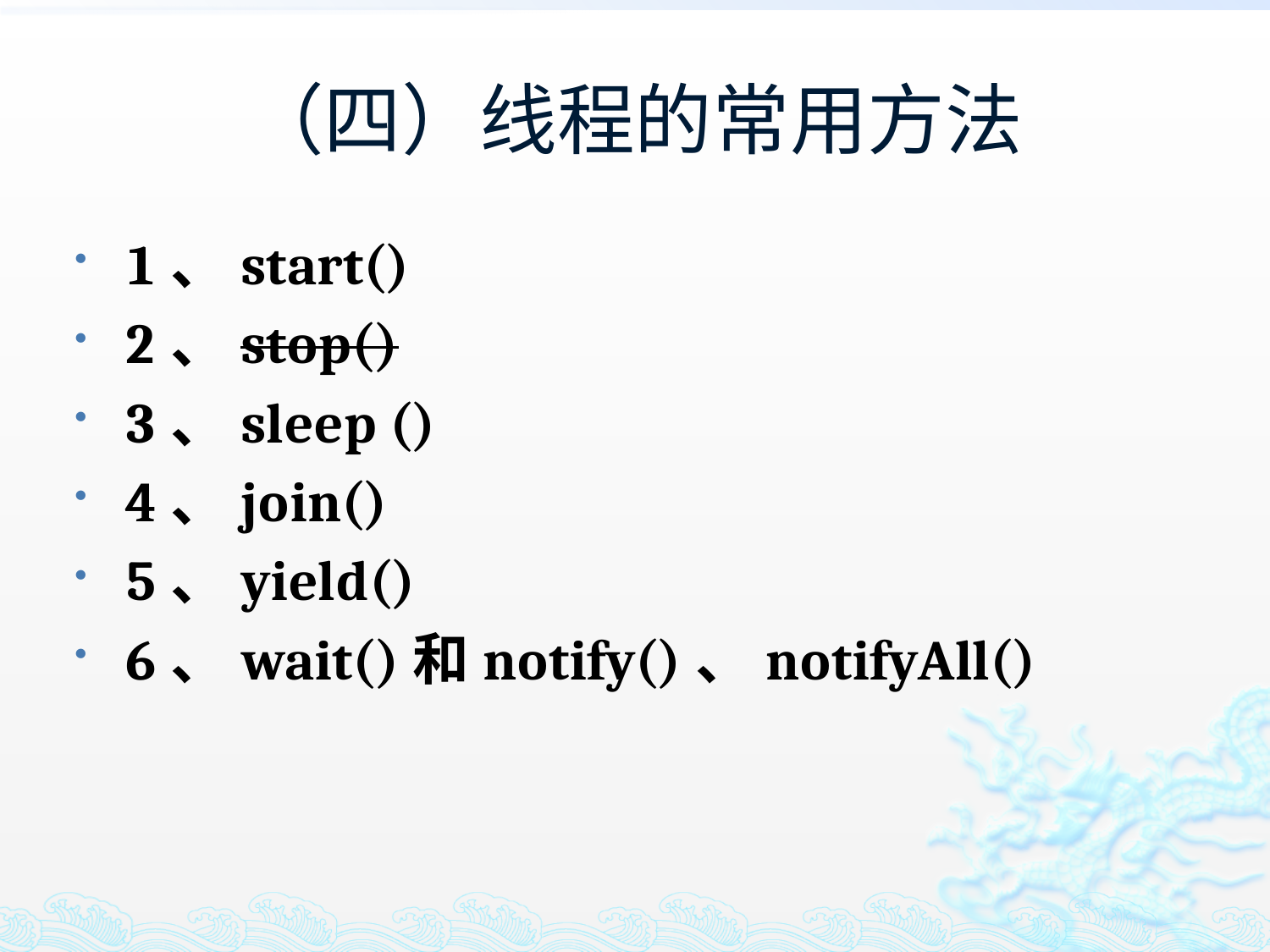

# （四）线程的常用方法
1、start()
2、stop()
3、sleep ()
4、join()
5、yield()
6、wait()和notify()、notifyAll()